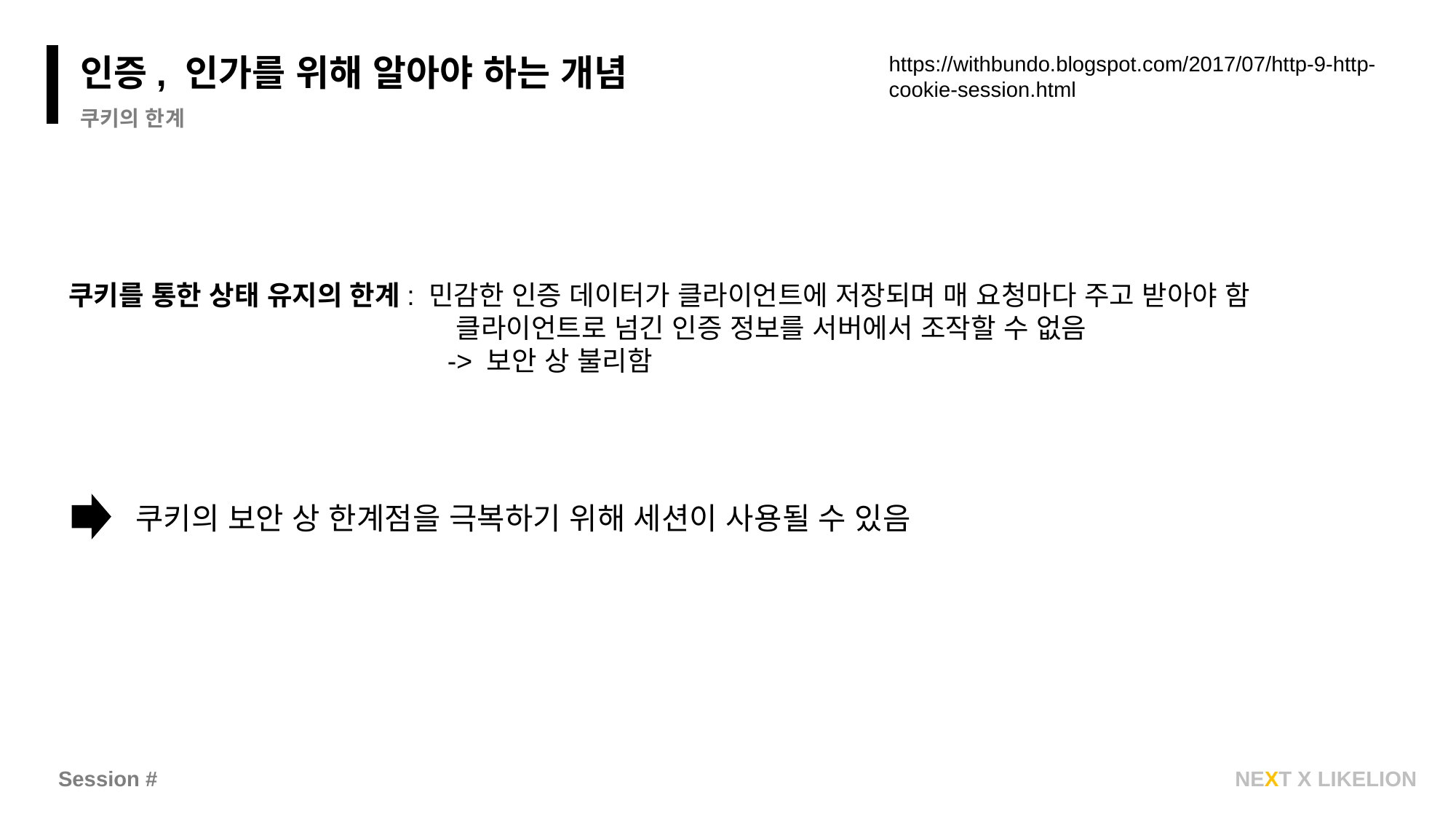

과제
인증, 인가를 위해 알아야 하는 개념
https://withbundo.blogspot.com/2017/07/http-9-http-cookie-session.html

쿠키의 한계
쿠키를 통한 상태 유지의 한계: 민감한 인증 데이터가 클라이언트에 저장되며 매 요청마다 주고 받아야 함
			       클라이언트로 넘긴 인증 정보를 서버에서 조작할 수 없음
		                     -> 보안 상 불리함

쿠키의 보안 상 한계점을 극복하기 위해 세션이 사용될 수 있음
Session #
NEXT X LIKELION